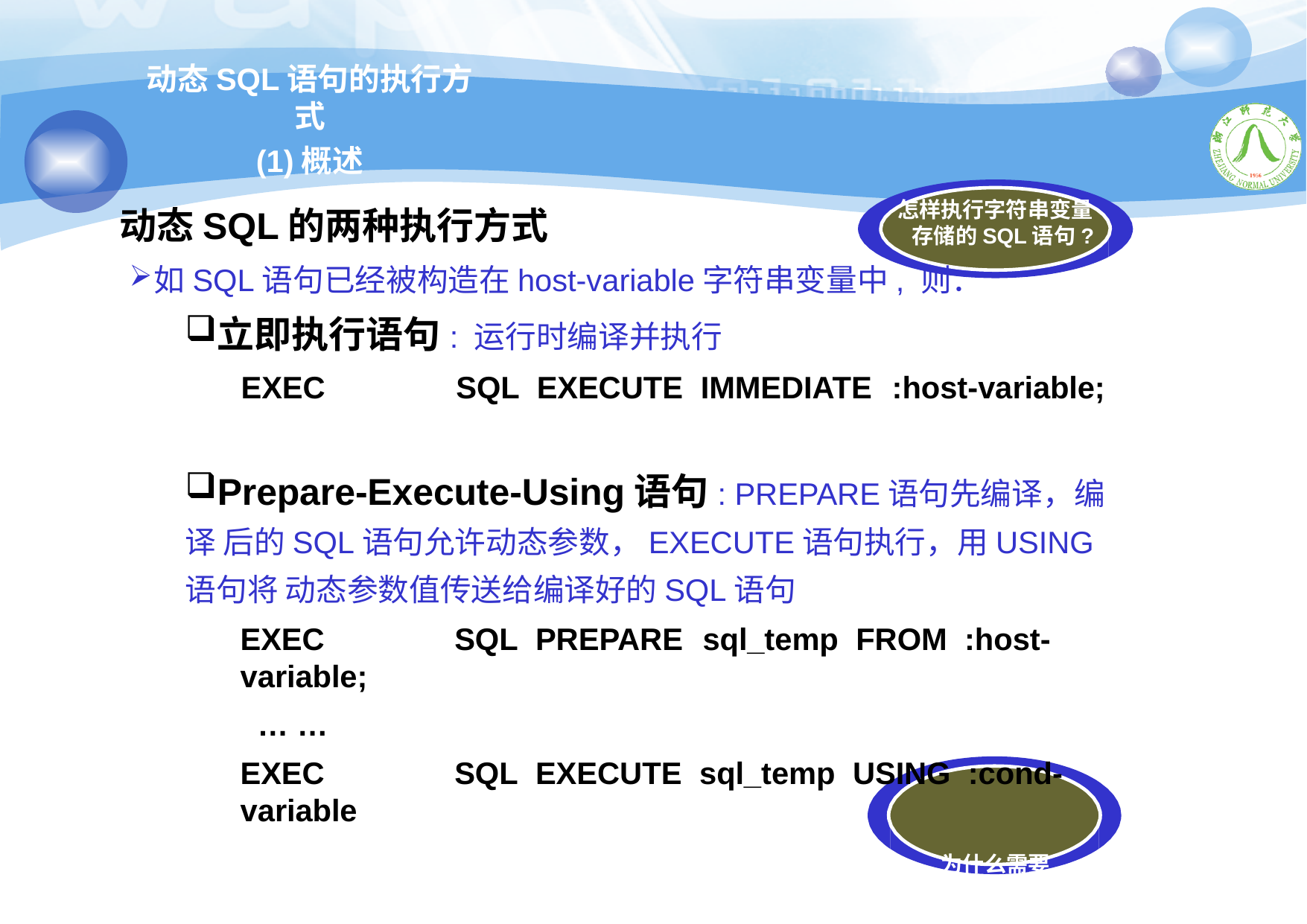

# 动态SQL语句的执行方式
(1)概述

怎样执行字符串变量 存储的SQL语句?
动态SQL的两种执行方式
如SQL语句已经被构造在host-variable字符串变量中, 则：
立即执行语句: 运行时编译并执行
EXEC	SQL	EXECUTE	IMMEDIATE	:host-variable;

Prepare-Execute-Using语句: PREPARE语句先编译，编译 后的SQL语句允许动态参数，EXECUTE语句执行，用USING语句将 动态参数值传送给编译好的SQL语句
EXEC	SQL	PREPARE	sql_temp	FROM	:host-variable;
… …
EXEC	SQL	EXECUTE	sql_temp	USING	:cond-variable
为什么需要
Prepare-Execute-
Using执行方式?